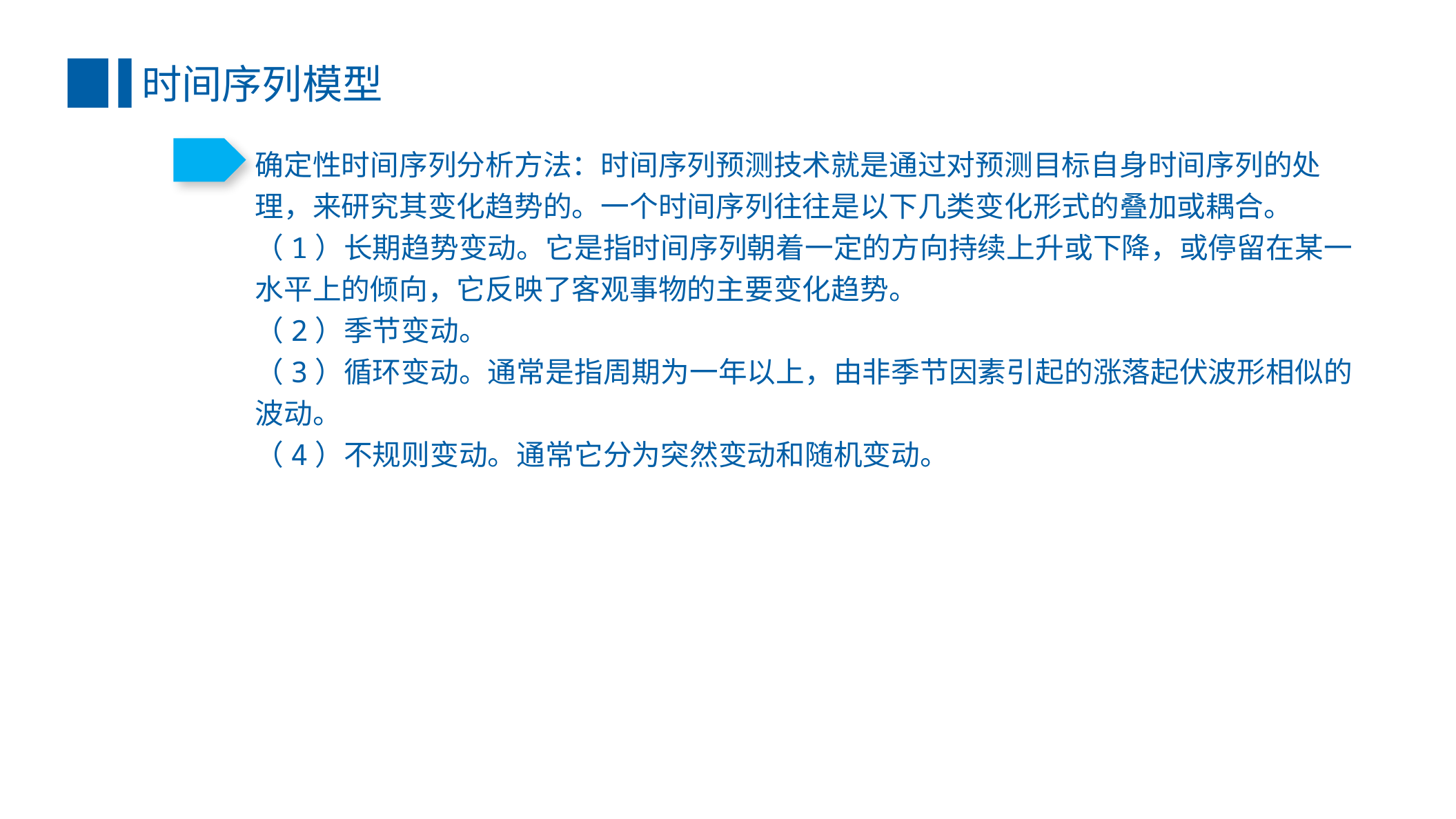

时间序列模型

确定性时间序列分析方法：时间序列预测技术就是通过对预测目标自身时间序列的处理，来研究其变化趋势的。一个时间序列往往是以下几类变化形式的叠加或耦合。
（1）长期趋势变动。它是指时间序列朝着一定的方向持续上升或下降，或停留在某一水平上的倾向，它反映了客观事物的主要变化趋势。
（2）季节变动。
（3）循环变动。通常是指周期为一年以上，由非季节因素引起的涨落起伏波形相似的波动。
（4）不规则变动。通常它分为突然变动和随机变动。